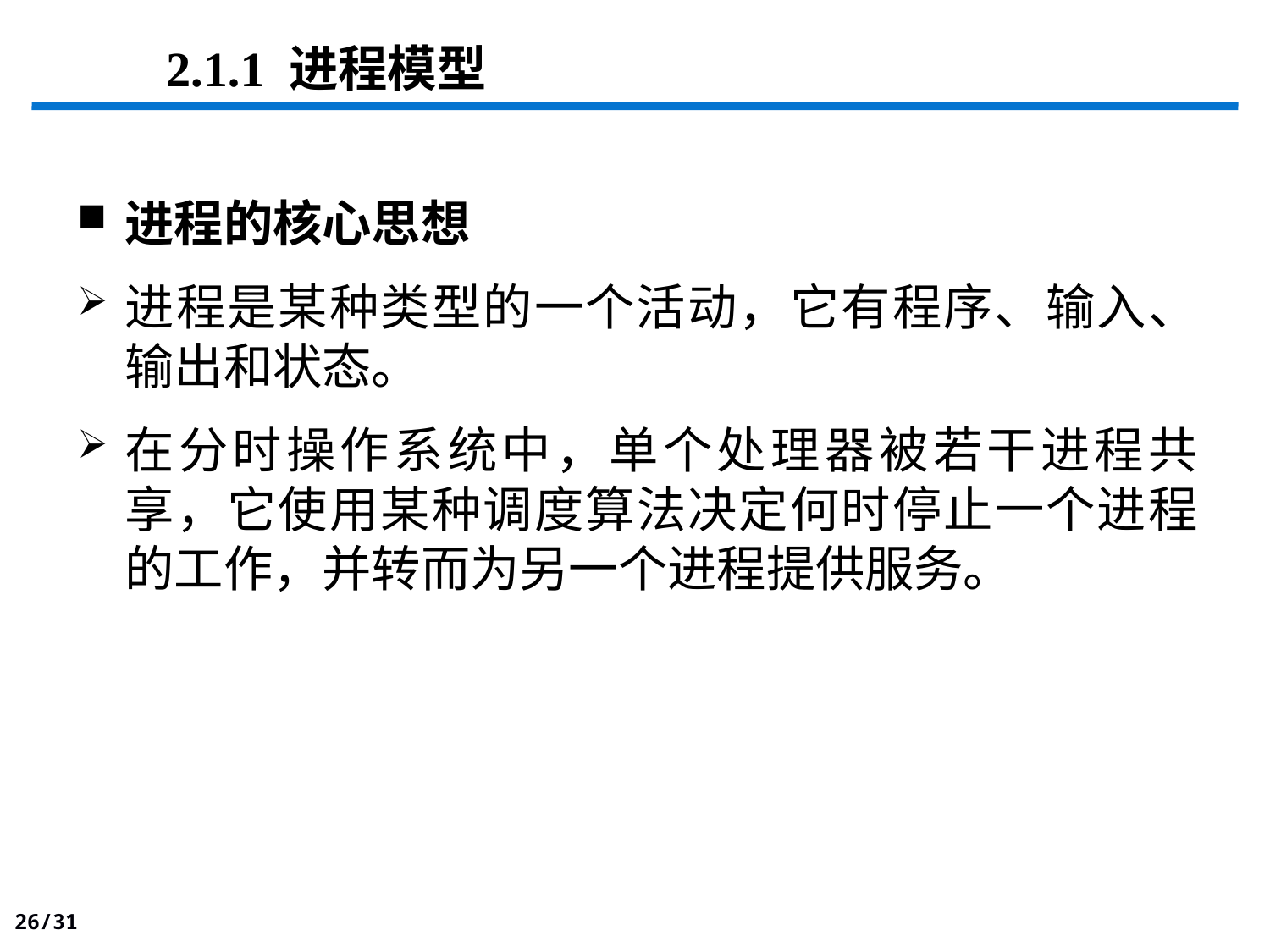

2.1.1 进程模型
进程的核心思想
进程是某种类型的一个活动，它有程序、输入、输出和状态。
在分时操作系统中，单个处理器被若干进程共享，它使用某种调度算法决定何时停止一个进程的工作，并转而为另一个进程提供服务。